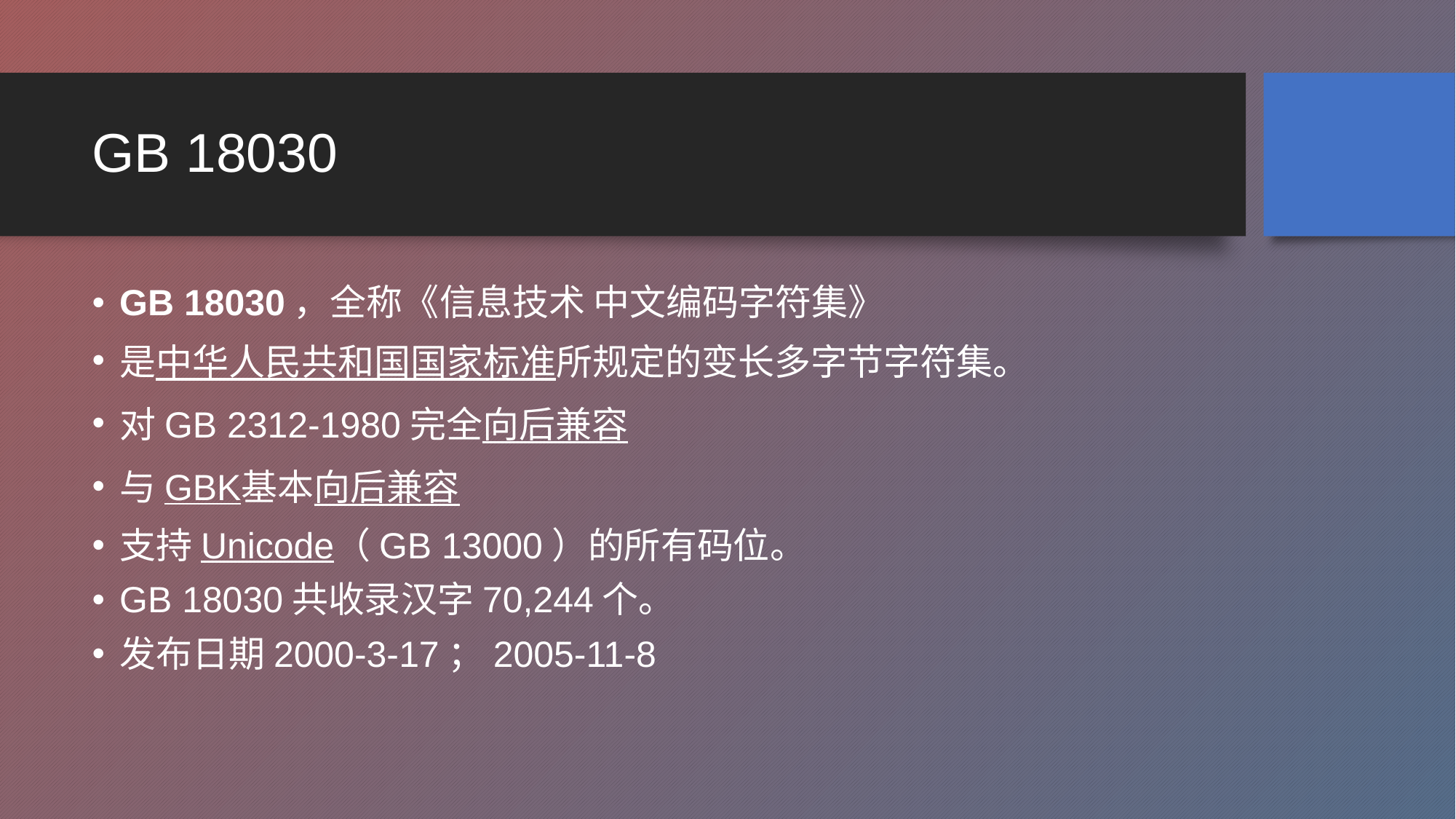

# GB 18030
GB 18030，全称《信息技术 中文编码字符集》
是中华人民共和国国家标准所规定的变长多字节字符集。
对GB 2312-1980完全向后兼容
与GBK基本向后兼容
支持Unicode（GB 13000）的所有码位。
GB 18030共收录汉字70,244个。
发布日期2000-3-17；2005-11-8